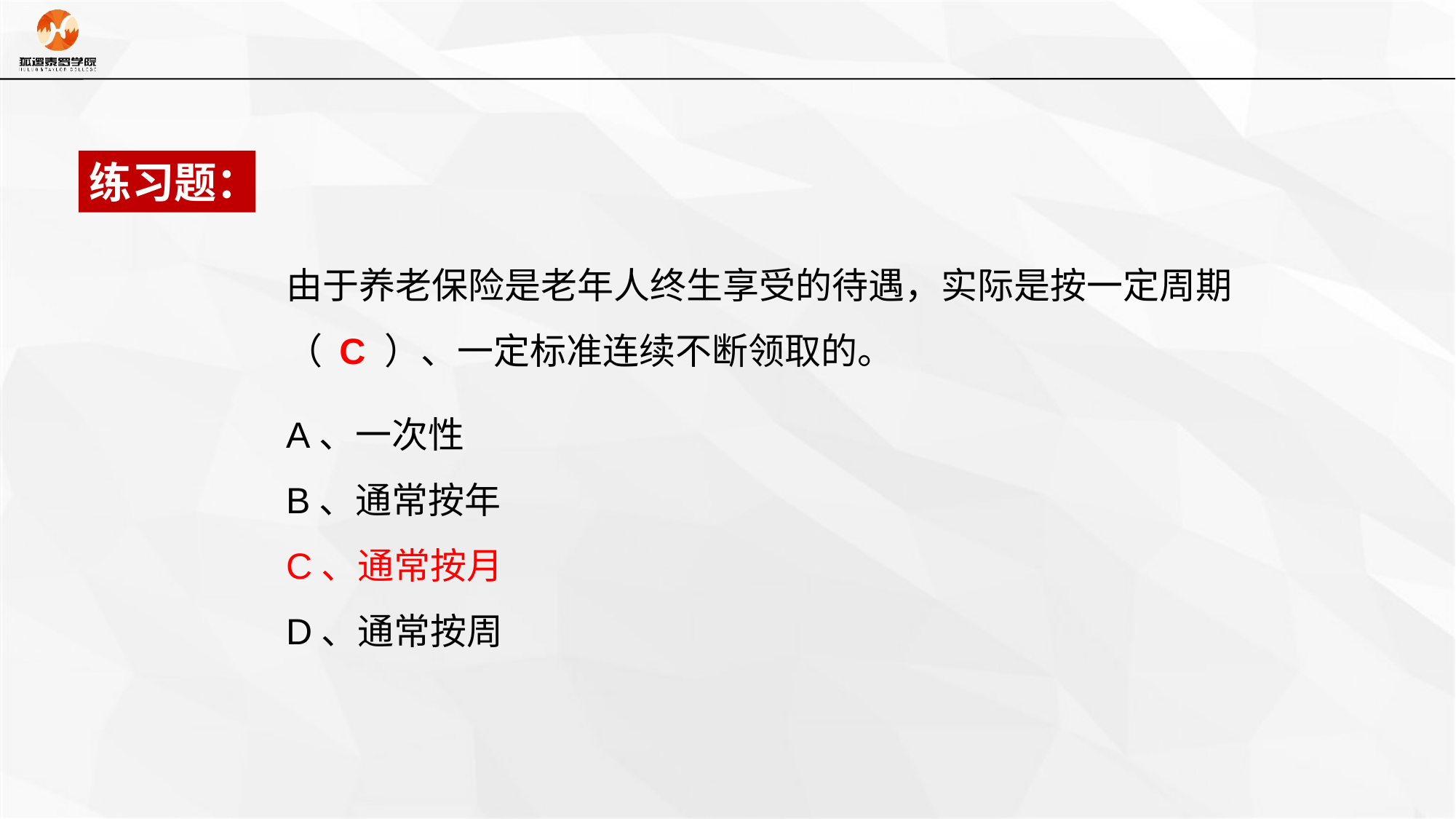

练习题：
由于养老保险是老年人终生享受的待遇，实际是按一定周期（ C ）、一定标准连续不断领取的。
A、一次性
B、通常按年
C、通常按月
D、通常按周